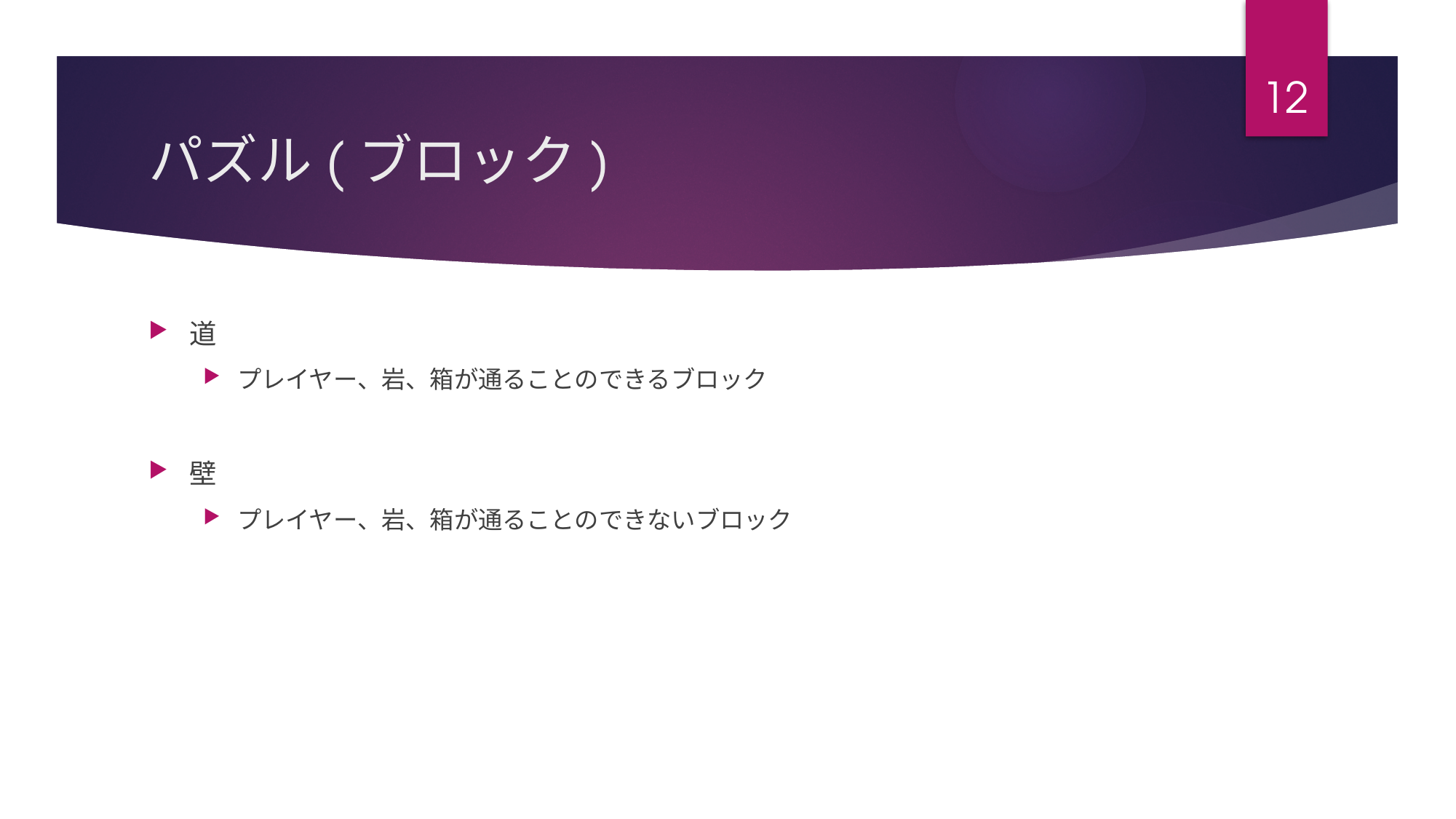

12
# パズル(ブロック)
道
プレイヤー、岩、箱が通ることのできるブロック

壁
プレイヤー、岩、箱が通ることのできないブロック